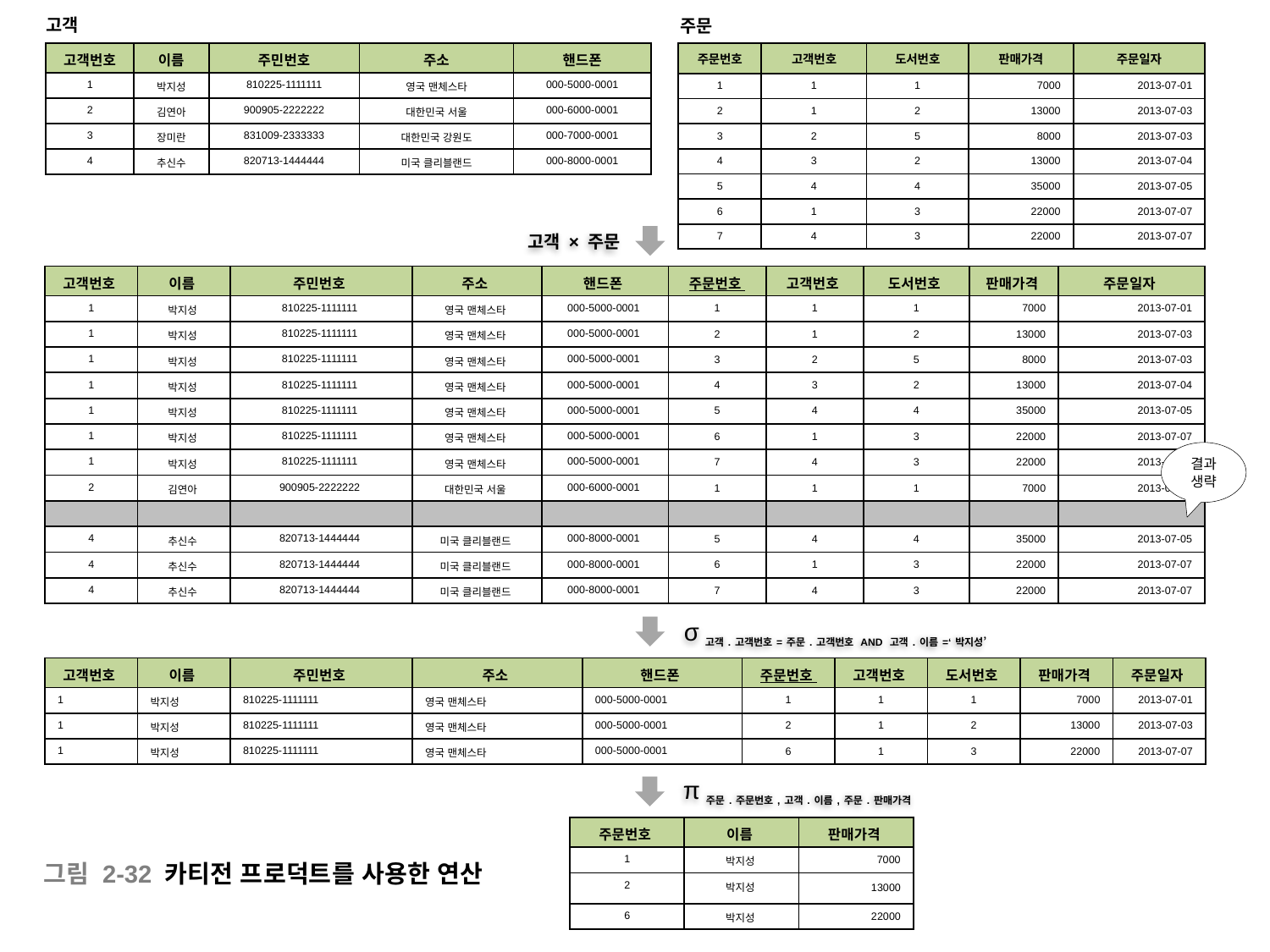

고객
주문
| 고객번호 | 이름 | 주민번호 | 주소 | 핸드폰 |
| --- | --- | --- | --- | --- |
| 1 | 박지성 | 810225-1111111 | 영국 맨체스타 | 000-5000-0001 |
| 2 | 김연아 | 900905-2222222 | 대한민국 서울 | 000-6000-0001 |
| 3 | 장미란 | 831009-2333333 | 대한민국 강원도 | 000-7000-0001 |
| 4 | 추신수 | 820713-1444444 | 미국 클리블랜드 | 000-8000-0001 |
| 주문번호 | 고객번호 | 도서번호 | 판매가격 | 주문일자 |
| --- | --- | --- | --- | --- |
| 1 | 1 | 1 | 7000 | 2013-07-01 |
| 2 | 1 | 2 | 13000 | 2013-07-03 |
| 3 | 2 | 5 | 8000 | 2013-07-03 |
| 4 | 3 | 2 | 13000 | 2013-07-04 |
| 5 | 4 | 4 | 35000 | 2013-07-05 |
| 6 | 1 | 3 | 22000 | 2013-07-07 |
| 7 | 4 | 3 | 22000 | 2013-07-07 |
고객 × 주문

| 고객번호 | 이름 | 주민번호 | 주소 | 핸드폰 | 주문번호 | 고객번호 | 도서번호 | 판매가격 | 주문일자 |
| --- | --- | --- | --- | --- | --- | --- | --- | --- | --- |
| 1 | 박지성 | 810225-1111111 | 영국 맨체스타 | 000-5000-0001 | 1 | 1 | 1 | 7000 | 2013-07-01 |
| 1 | 박지성 | 810225-1111111 | 영국 맨체스타 | 000-5000-0001 | 2 | 1 | 2 | 13000 | 2013-07-03 |
| 1 | 박지성 | 810225-1111111 | 영국 맨체스타 | 000-5000-0001 | 3 | 2 | 5 | 8000 | 2013-07-03 |
| 1 | 박지성 | 810225-1111111 | 영국 맨체스타 | 000-5000-0001 | 4 | 3 | 2 | 13000 | 2013-07-04 |
| 1 | 박지성 | 810225-1111111 | 영국 맨체스타 | 000-5000-0001 | 5 | 4 | 4 | 35000 | 2013-07-05 |
| 1 | 박지성 | 810225-1111111 | 영국 맨체스타 | 000-5000-0001 | 6 | 1 | 3 | 22000 | 2013-07-07 |
| 1 | 박지성 | 810225-1111111 | 영국 맨체스타 | 000-5000-0001 | 7 | 4 | 3 | 22000 | 2013-07-07 |
| 2 | 김연아 | 900905-2222222 | 대한민국 서울 | 000-6000-0001 | 1 | 1 | 1 | 7000 | 2013-07-01 |
|  |  |  |  |  |  |  |  |  |  |
| 4 | 추신수 | 820713-1444444 | 미국 클리블랜드 | 000-8000-0001 | 5 | 4 | 4 | 35000 | 2013-07-05 |
| 4 | 추신수 | 820713-1444444 | 미국 클리블랜드 | 000-8000-0001 | 6 | 1 | 3 | 22000 | 2013-07-07 |
| 4 | 추신수 | 820713-1444444 | 미국 클리블랜드 | 000-8000-0001 | 7 | 4 | 3 | 22000 | 2013-07-07 |
결과생략
σ고객.고객번호=주문.고객번호 AND 고객.이름=‘박지성’

| 고객번호 | 이름 | 주민번호 | 주소 | 핸드폰 | 주문번호 | 고객번호 | 도서번호 | 판매가격 | 주문일자 |
| --- | --- | --- | --- | --- | --- | --- | --- | --- | --- |
| 1 | 박지성 | 810225-1111111 | 영국 맨체스타 | 000-5000-0001 | 1 | 1 | 1 | 7000 | 2013-07-01 |
| 1 | 박지성 | 810225-1111111 | 영국 맨체스타 | 000-5000-0001 | 2 | 1 | 2 | 13000 | 2013-07-03 |
| 1 | 박지성 | 810225-1111111 | 영국 맨체스타 | 000-5000-0001 | 6 | 1 | 3 | 22000 | 2013-07-07 |
 π주문.주문번호,고객.이름,주문.판매가격

| 주문번호 | 이름 | 판매가격 |
| --- | --- | --- |
| 1 | 박지성 | 7000 |
| 2 | 박지성 | 13000 |
| 6 | 박지성 | 22000 |
그림 2-32 카티전 프로덕트를 사용한 연산